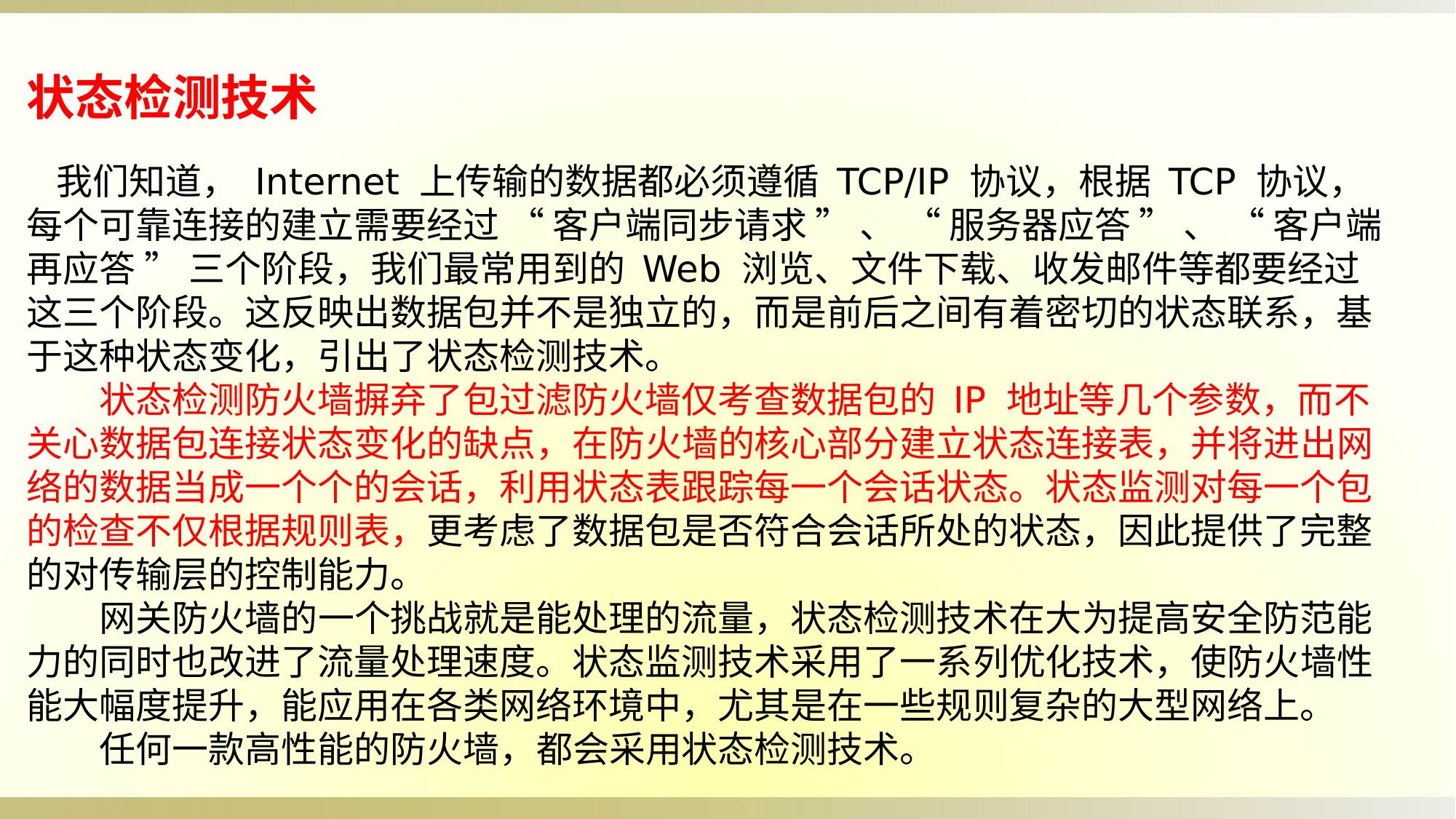

状态检测技术
   我们知道， Internet 上传输的数据都必须遵循 TCP/IP 协议，根据 TCP 协议，每个可靠连接的建立需要经过 “ 客户端同步请求 ” 、 “ 服务器应答 ” 、 “ 客户端再应答 ” 三个阶段，我们最常用到的 Web 浏览、文件下载、收发邮件等都要经过这三个阶段。这反映出数据包并不是独立的，而是前后之间有着密切的状态联系，基于这种状态变化，引出了状态检测技术。
　　状态检测防火墙摒弃了包过滤防火墙仅考查数据包的 IP 地址等几个参数，而不关心数据包连接状态变化的缺点，在防火墙的核心部分建立状态连接表，并将进出网络的数据当成一个个的会话，利用状态表跟踪每一个会话状态。状态监测对每一个包的检查不仅根据规则表，更考虑了数据包是否符合会话所处的状态，因此提供了完整的对传输层的控制能力。
　　网关防火墙的一个挑战就是能处理的流量，状态检测技术在大为提高安全防范能力的同时也改进了流量处理速度。状态监测技术采用了一系列优化技术，使防火墙性能大幅度提升，能应用在各类网络环境中，尤其是在一些规则复杂的大型网络上。
　　任何一款高性能的防火墙，都会采用状态检测技术。